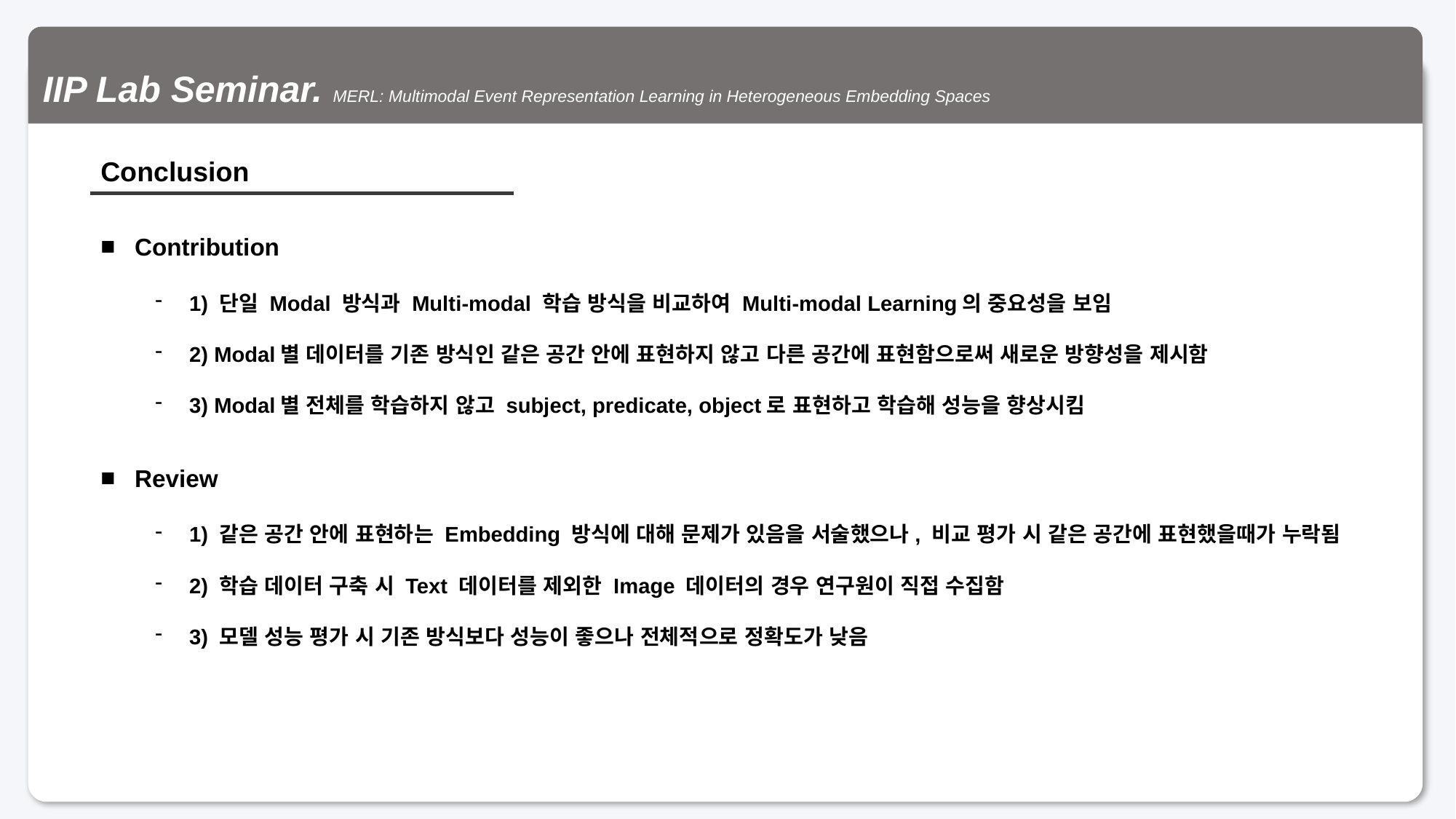

IIP Lab Seminar. MERL: Multimodal Event Representation Learning in Heterogeneous Embedding Spaces

Conclusion
Contribution

1) 단일 Modal 방식과 Multi-modal 학습 방식을 비교하여 Multi-modal Learning의 중요성을 보임

2) Modal별 데이터를 기존 방식인 같은 공간 안에 표현하지 않고 다른 공간에 표현함으로써 새로운 방향성을 제시함

3) Modal별 전체를 학습하지 않고 subject, predicate, object로 표현하고 학습해 성능을 향상시킴
Review

1) 같은 공간 안에 표현하는 Embedding 방식에 대해 문제가 있음을 서술했으나, 비교 평가 시 같은 공간에 표현했을때가 누락됨

2) 학습 데이터 구축 시 Text 데이터를 제외한 Image 데이터의 경우 연구원이 직접 수집함

3) 모델 성능 평가 시 기존 방식보다 성능이 좋으나 전체적으로 정확도가 낮음
11